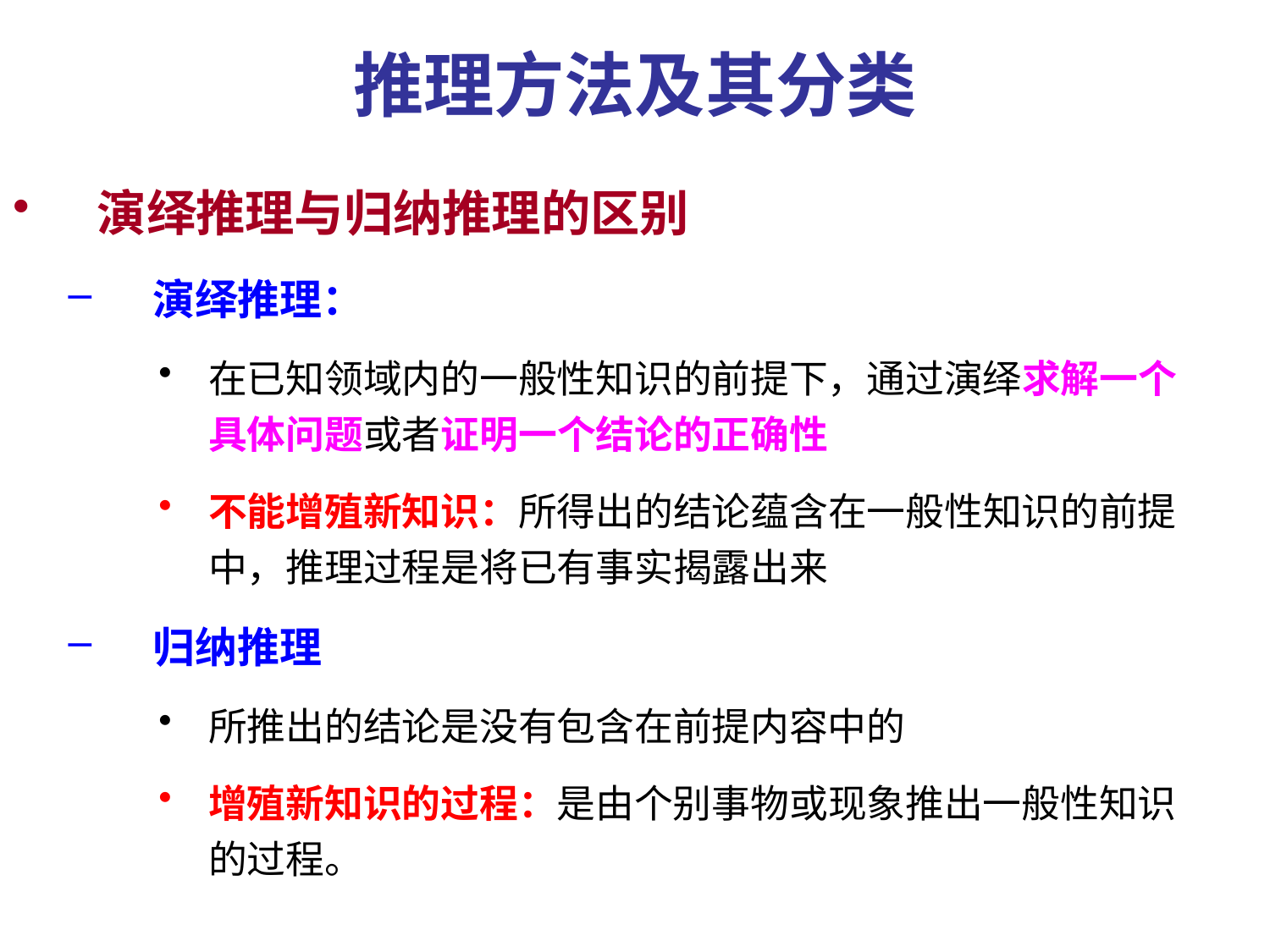

# 推理方法及其分类
演绎推理与归纳推理的区别
演绎推理：
在已知领域内的一般性知识的前提下，通过演绎求解一个具体问题或者证明一个结论的正确性
不能增殖新知识：所得出的结论蕴含在一般性知识的前提中，推理过程是将已有事实揭露出来
归纳推理
所推出的结论是没有包含在前提内容中的
增殖新知识的过程：是由个别事物或现象推出一般性知识的过程。